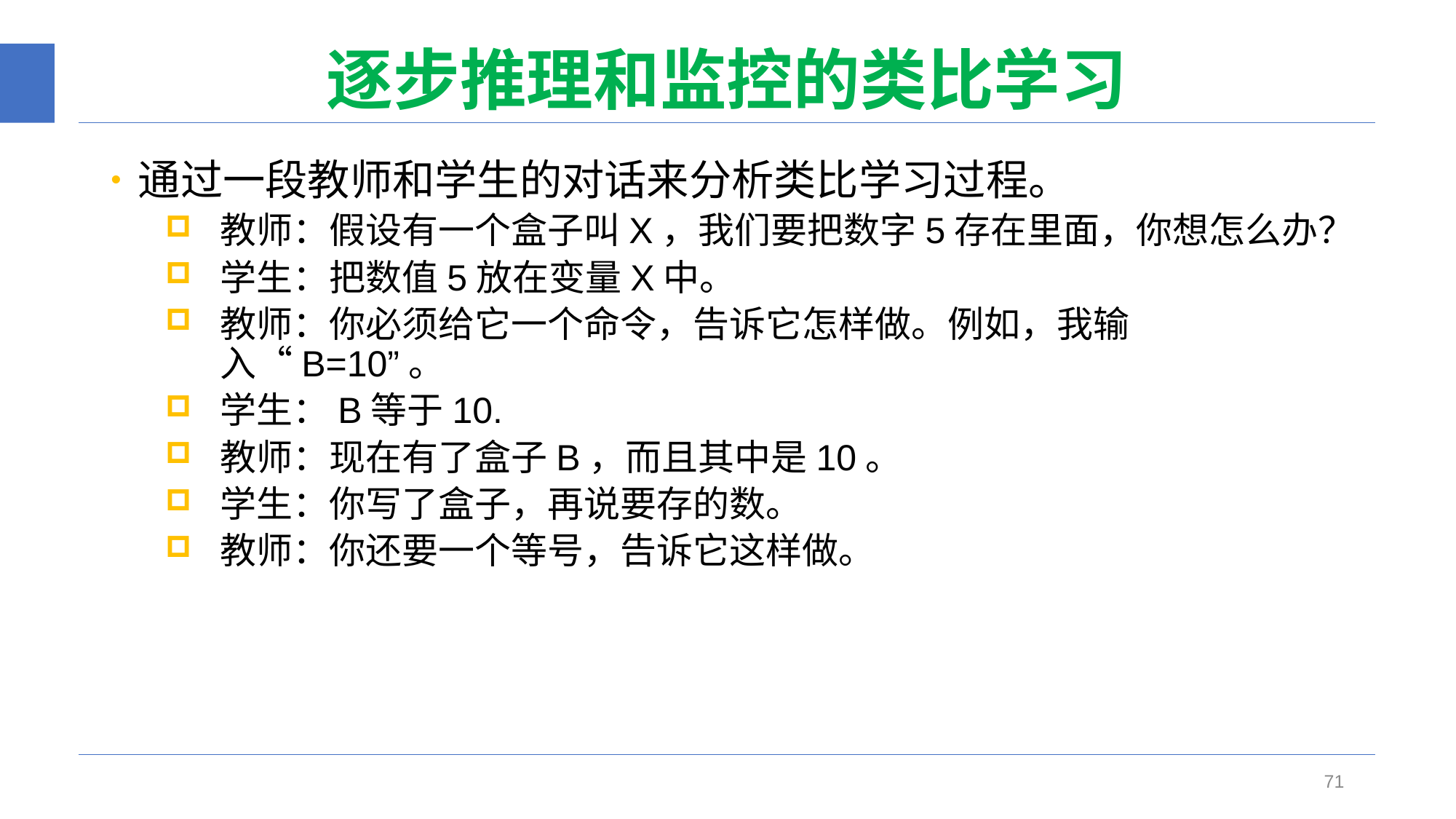

# 逐步推理和监控的类比学习
通过一段教师和学生的对话来分析类比学习过程。
教师：假设有一个盒子叫X，我们要把数字5存在里面，你想怎么办？
学生：把数值5放在变量X中。
教师：你必须给它一个命令，告诉它怎样做。例如，我输入“B=10”。
学生：B等于10.
教师：现在有了盒子B，而且其中是10。
学生：你写了盒子，再说要存的数。
教师：你还要一个等号，告诉它这样做。
71